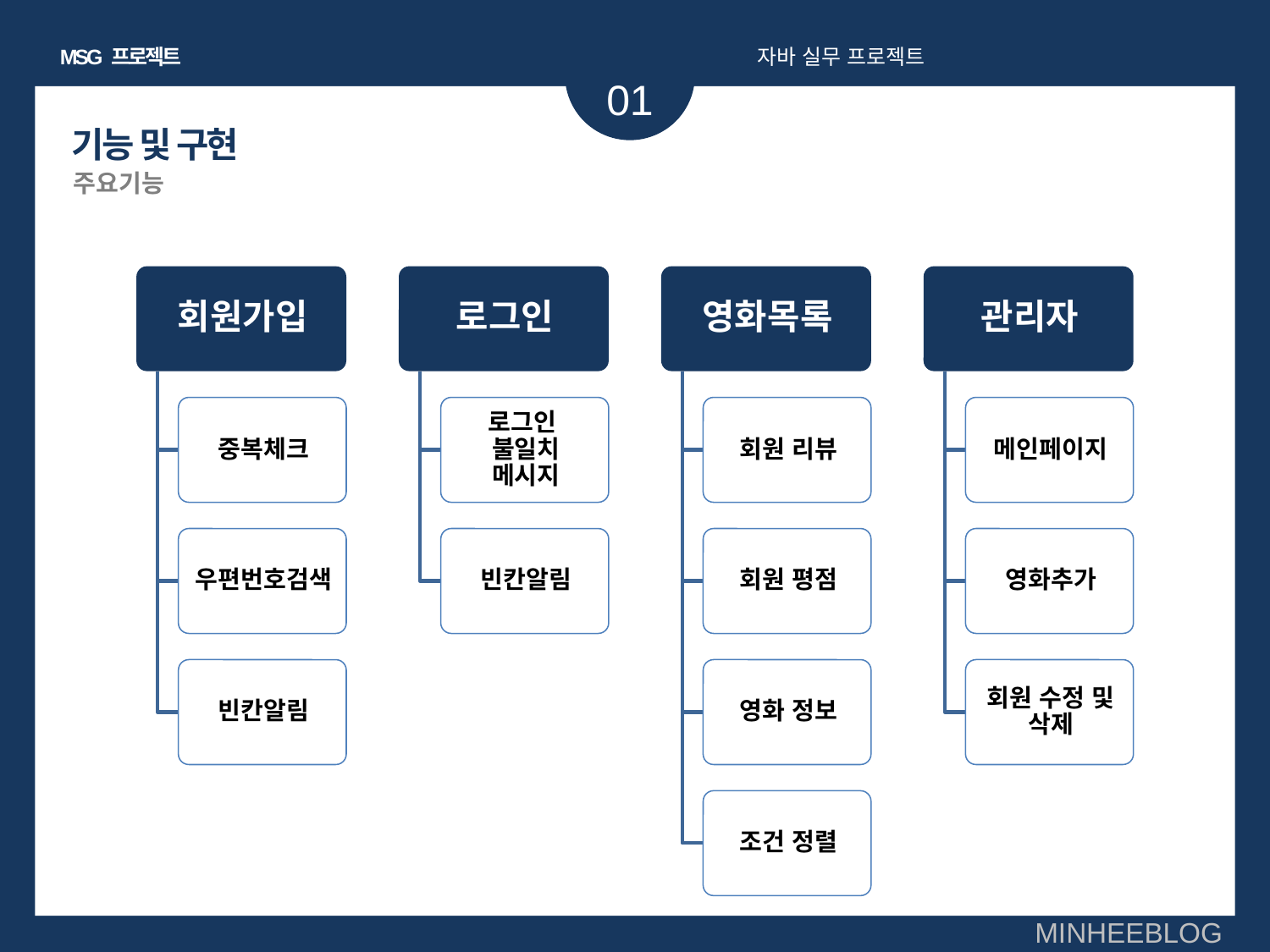

MSG 프로젝트
자바 실무 프로젝트
01

기능 및 구현

주요기능
회원가입
중복체크
우편번호검색
빈칸알림
로그인
로그인
불일치
메시지
빈칸알림
영화목록
회원 리뷰
회원 평점
영화 정보
조건 정렬
관리자
메인페이지
영화추가
회원 수정 및 삭제

MINHEEBLOG